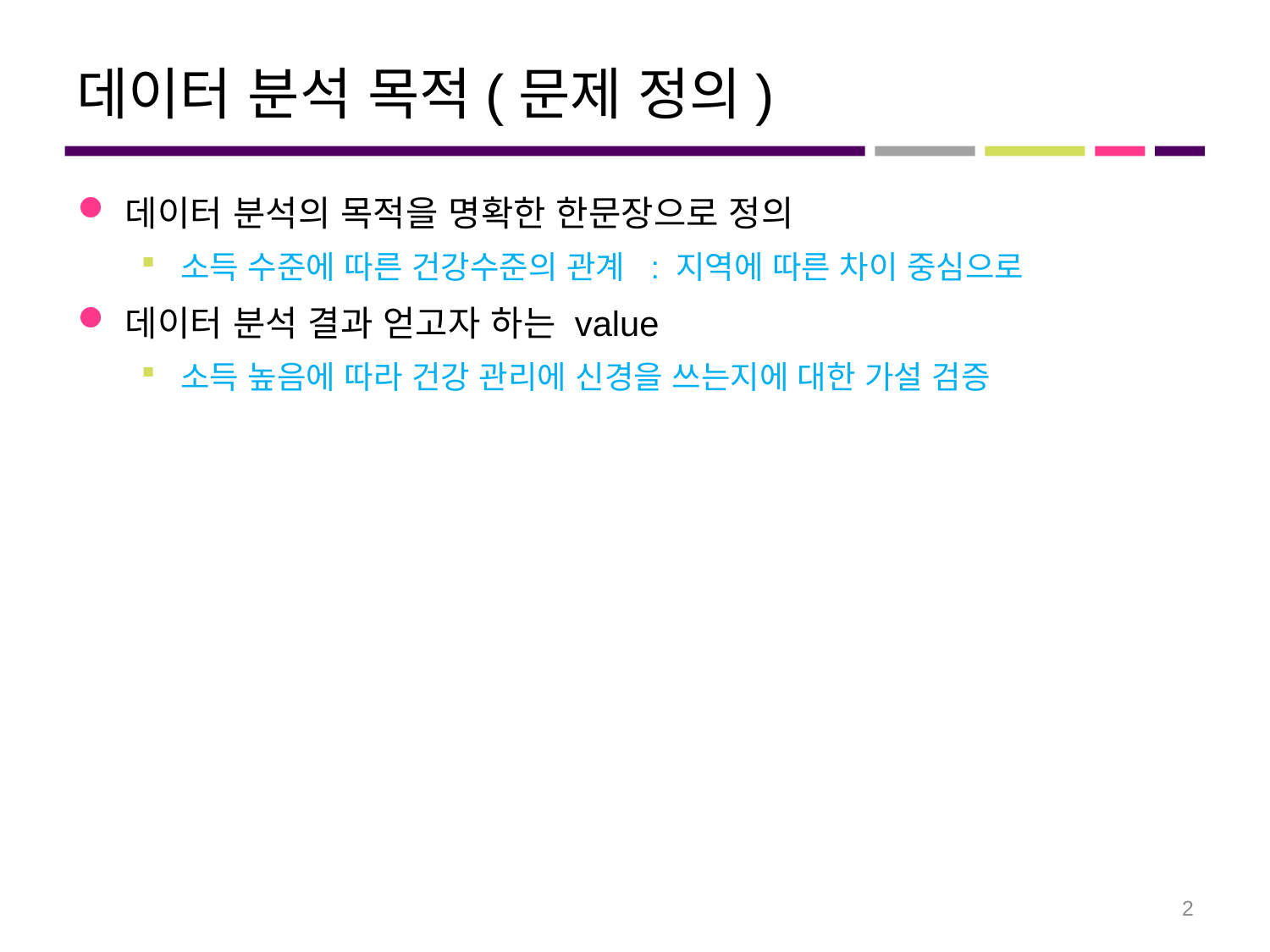

# 데이터 분석 목적(문제 정의)
데이터 분석의 목적을 명확한 한문장으로 정의
소득 수준에 따른 건강수준의 관계  : 지역에 따른 차이 중심으로
데이터 분석 결과 얻고자 하는 value
소득 높음에 따라 건강 관리에 신경을 쓰는지에 대한 가설 검증

2